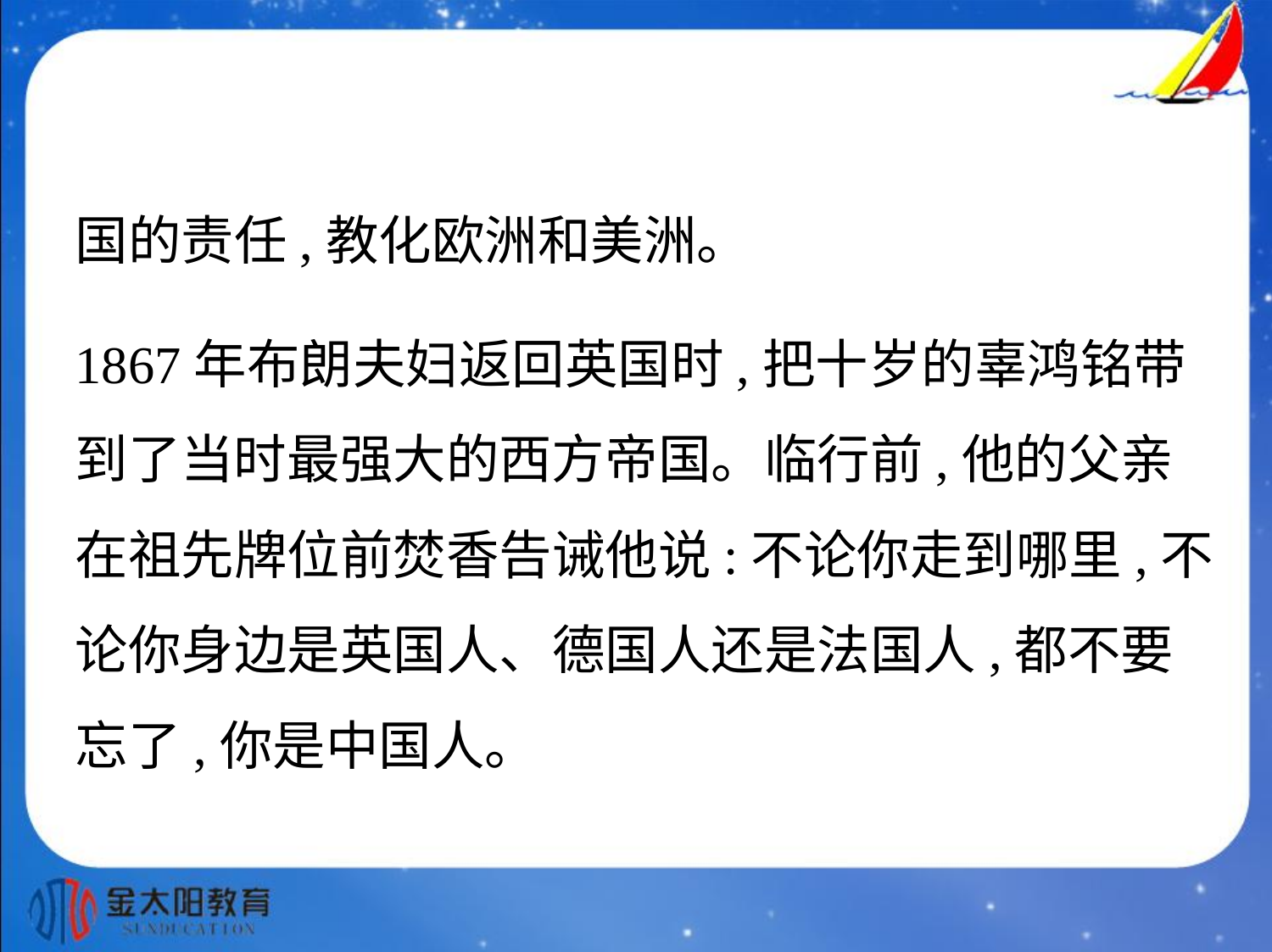

国的责任,教化欧洲和美洲。
1867年布朗夫妇返回英国时,把十岁的辜鸿铭带
到了当时最强大的西方帝国。临行前,他的父亲
在祖先牌位前焚香告诫他说:不论你走到哪里,不
论你身边是英国人、德国人还是法国人,都不要
忘了,你是中国人。